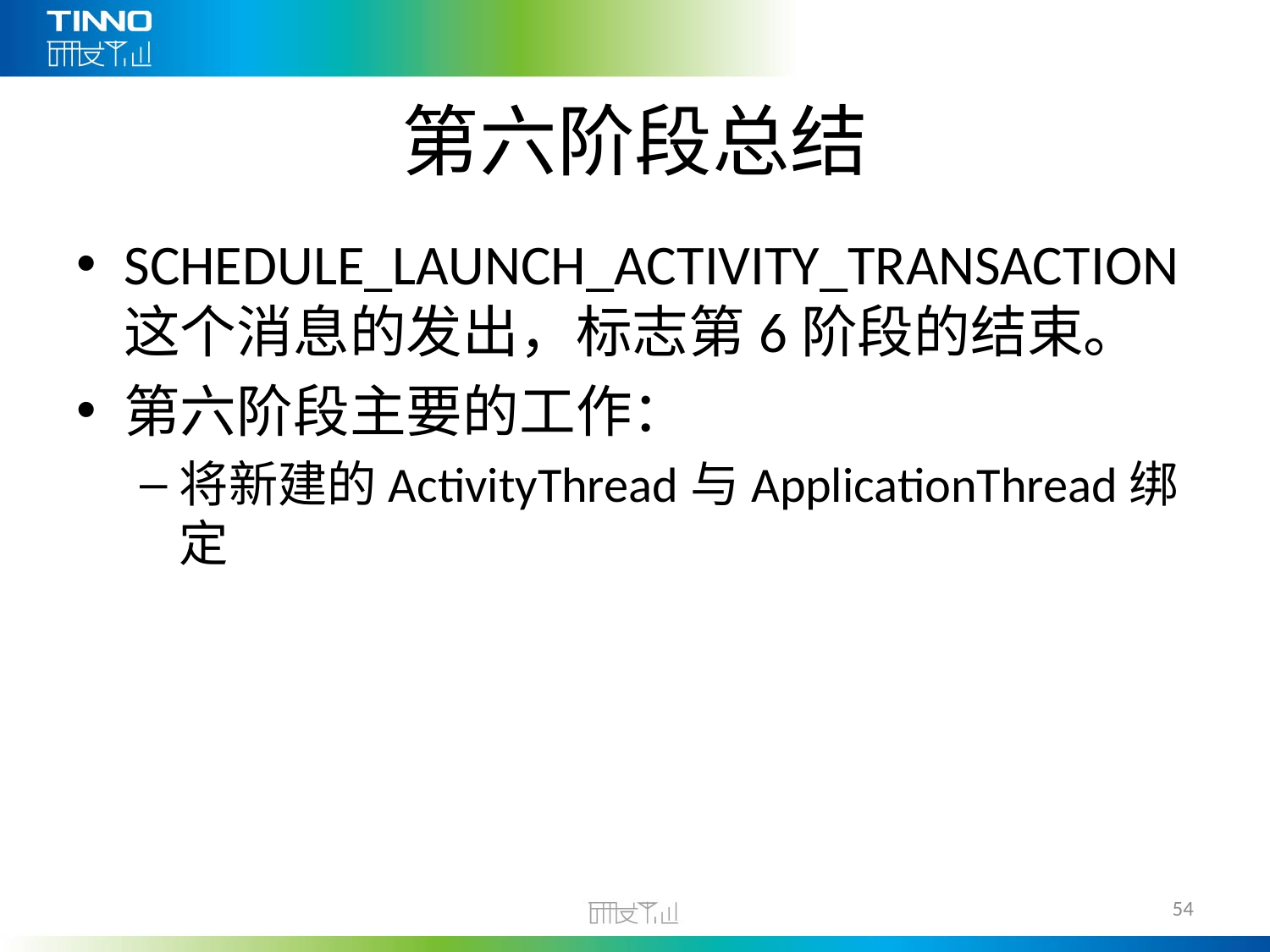

# 第六阶段总结
SCHEDULE_LAUNCH_ACTIVITY_TRANSACTION这个消息的发出，标志第6阶段的结束。
第六阶段主要的工作：
将新建的ActivityThread与ApplicationThread绑定

54